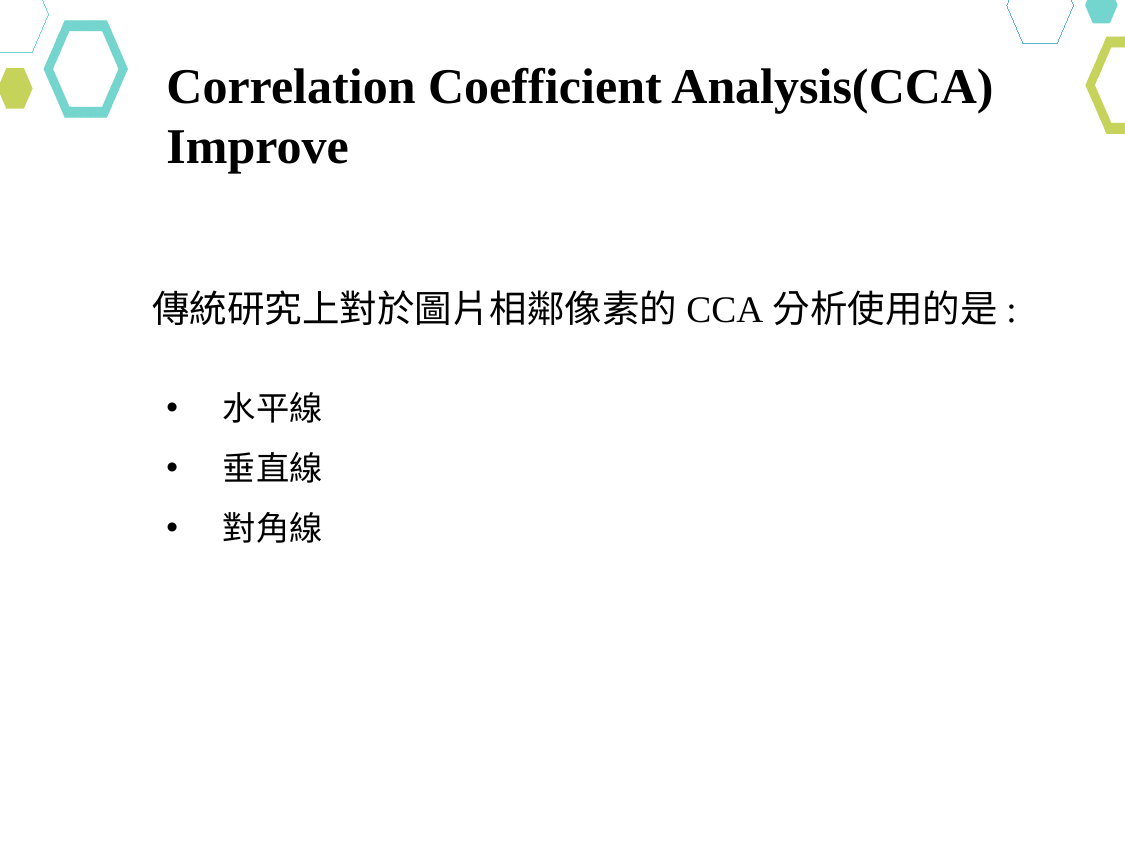

Correlation Coefficient Analysis(CCA) Improve
        傳統研究上對於圖片相鄰像素的CCA分析使用的是:
水平線
垂直線
對角線